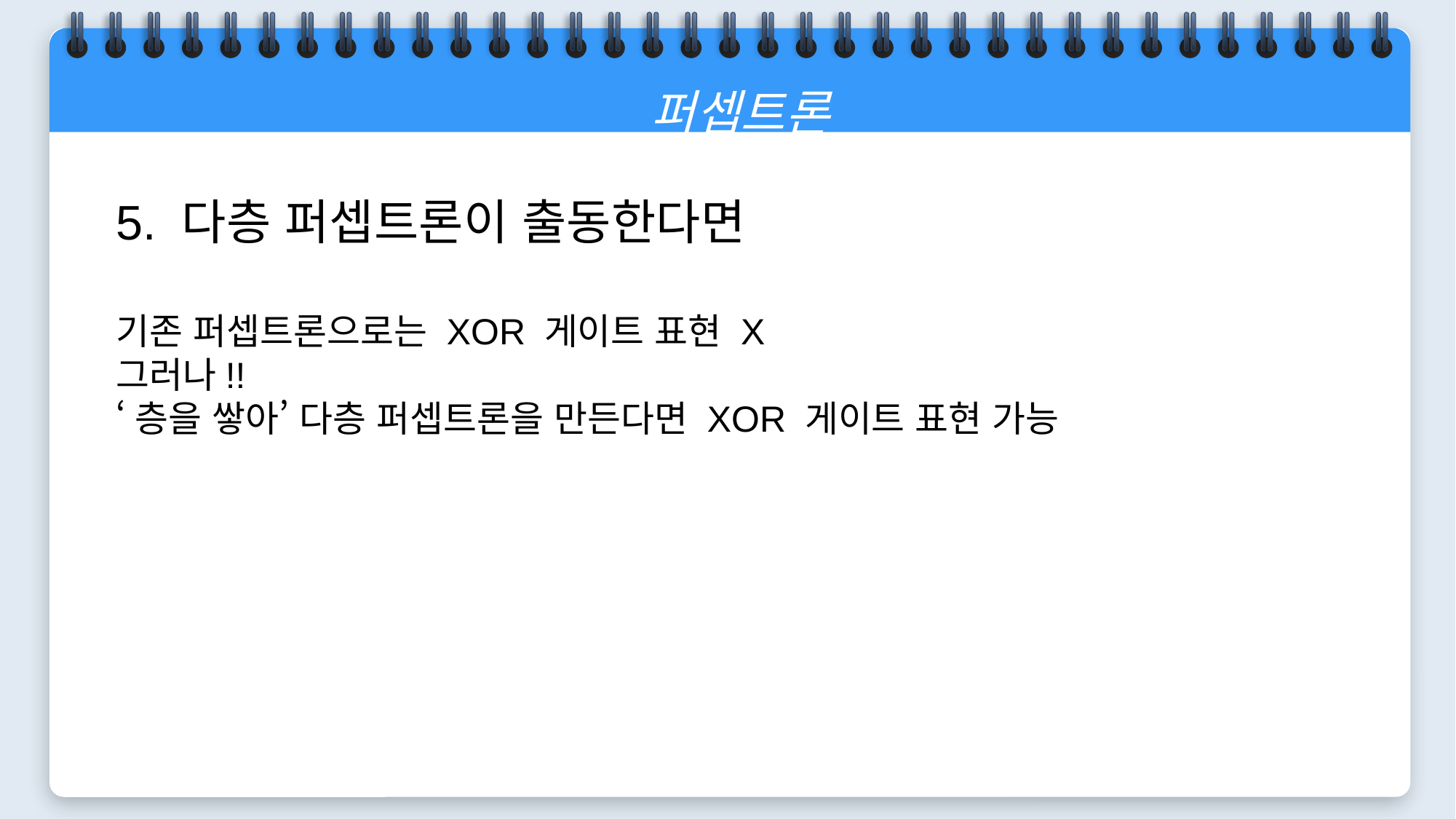

퍼셉트론
5. 다층 퍼셉트론이 출동한다면

기존 퍼셉트론으로는 XOR 게이트 표현 X
그러나!!
‘층을 쌓아’ 다층 퍼셉트론을 만든다면 XOR 게이트 표현 가능